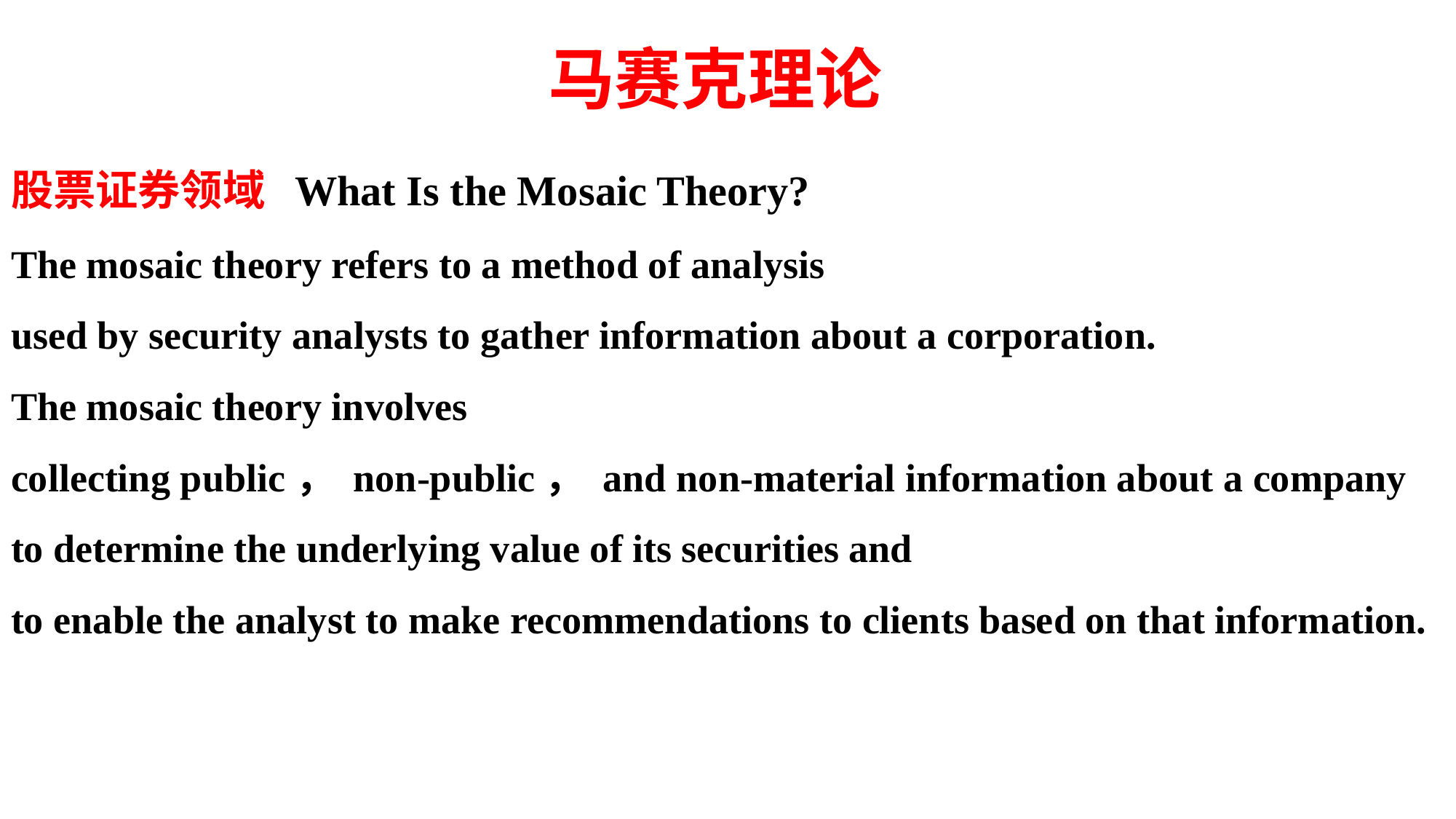

# 马赛克理论
股票证券领域  What Is the Mosaic Theory?
The mosaic theory refers to a method of analysis
used by security analysts to gather information about a corporation.
The mosaic theory involves
collecting public， non-public， and non-material information about a company
to determine the underlying value of its securities and
to enable the analyst to make recommendations to clients based on that information.